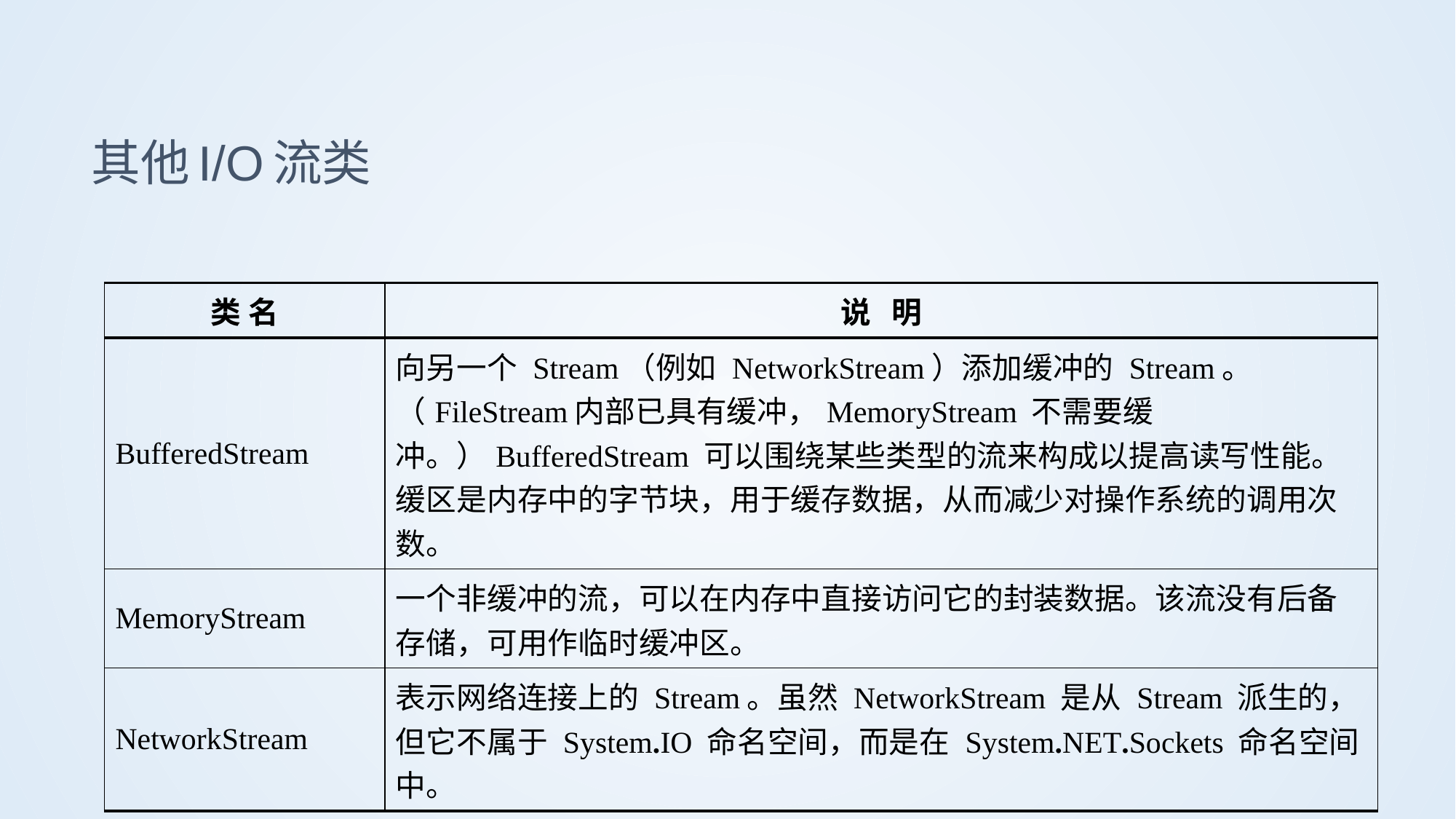

# 其他I/O流类
| 类 名 | 说 明 |
| --- | --- |
| BufferedStream | 向另一个 Stream（例如 NetworkStream）添加缓冲的 Stream。（FileStream内部已具有缓冲，MemoryStream 不需要缓冲。）BufferedStream 可以围绕某些类型的流来构成以提高读写性能。缓区是内存中的字节块，用于缓存数据，从而减少对操作系统的调用次数。 |
| MemoryStream | 一个非缓冲的流，可以在内存中直接访问它的封装数据。该流没有后备存储，可用作临时缓冲区。 |
| NetworkStream | 表示网络连接上的 Stream。虽然 NetworkStream 是从 Stream 派生的，但它不属于 System.IO 命名空间，而是在 System.NET.Sockets 命名空间中。 |